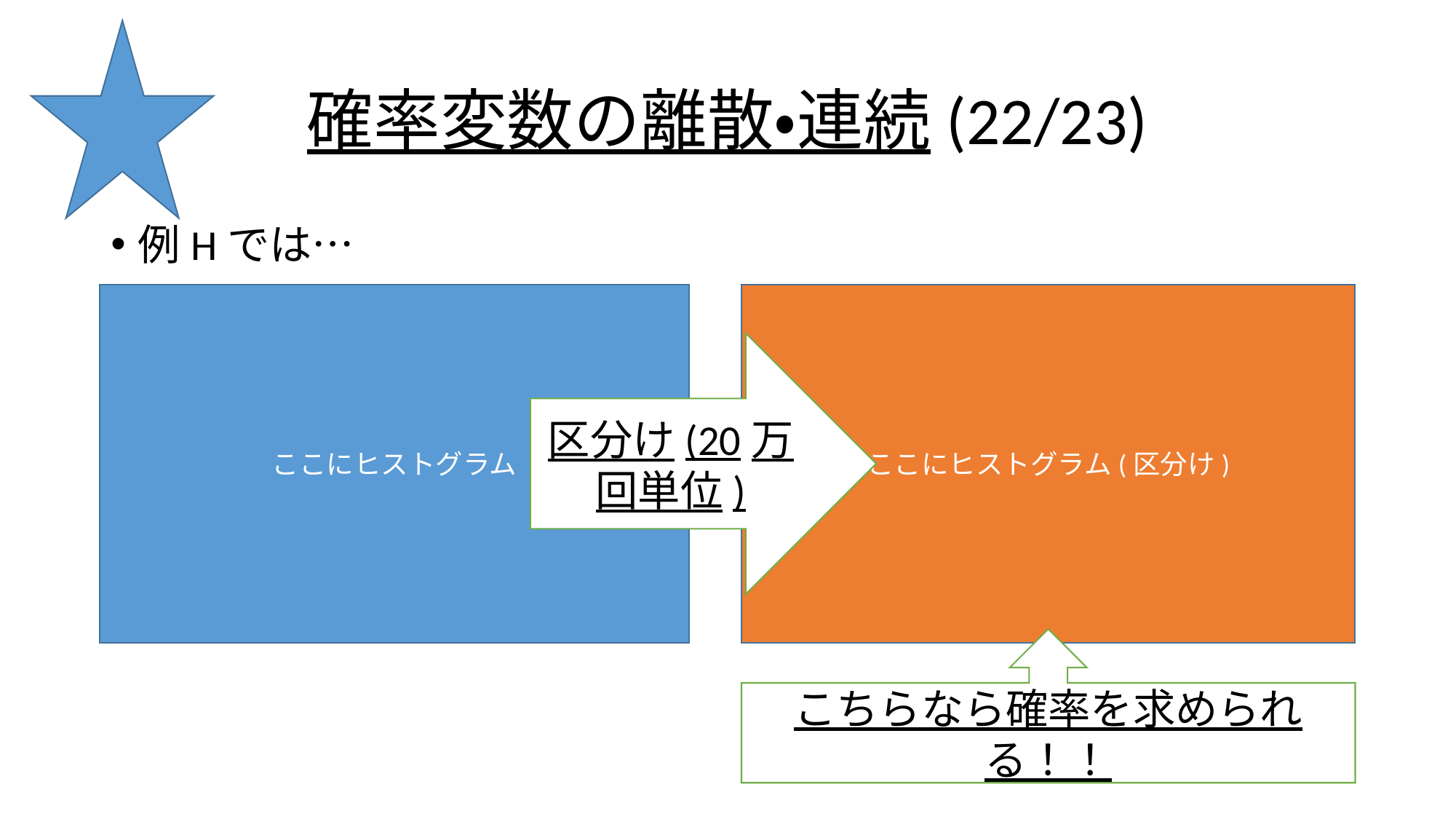

# 確率変数の離散・連続(22/23)
例Hでは…
ここにヒストグラム(区分け)
ここにヒストグラム
区分け(20万回単位)
こちらなら確率を求められる！！